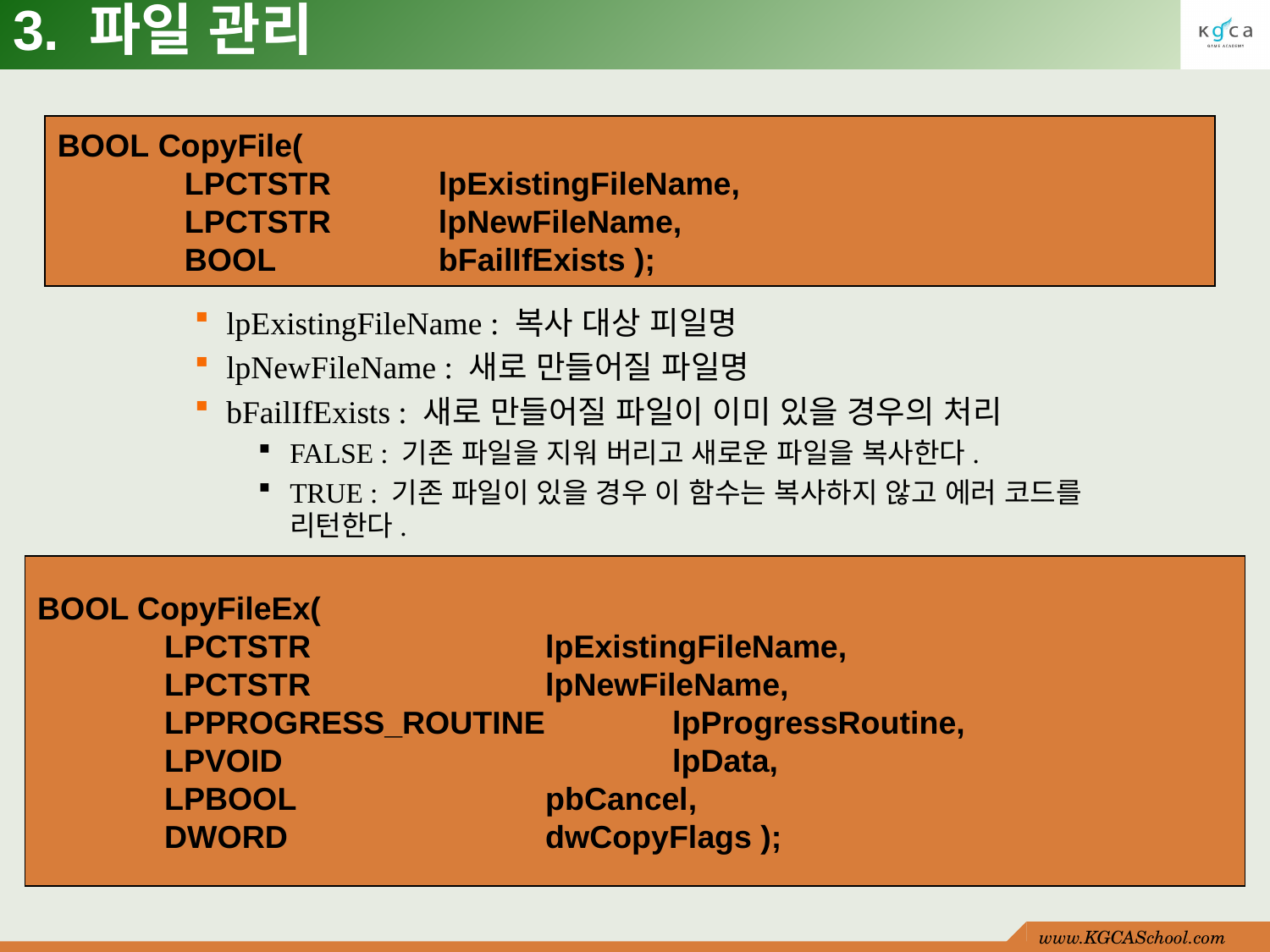

# 3. 파일 관리
BOOL CopyFile(
	LPCTSTR 	lpExistingFileName,
	LPCTSTR 	lpNewFileName,
	BOOL 		bFailIfExists );
lpExistingFileName : 복사 대상 피일명
lpNewFileName : 새로 만들어질 파일명
bFailIfExists : 새로 만들어질 파일이 이미 있을 경우의 처리
FALSE : 기존 파일을 지워 버리고 새로운 파일을 복사한다.
TRUE : 기존 파일이 있을 경우 이 함수는 복사하지 않고 에러 코드를 리턴한다.
BOOL CopyFileEx(
	LPCTSTR 		lpExistingFileName,
	LPCTSTR 		lpNewFileName,
	LPPROGRESS_ROUTINE 	lpProgressRoutine,
	LPVOID 			lpData,
	LPBOOL 		pbCancel,
	DWORD 		dwCopyFlags );